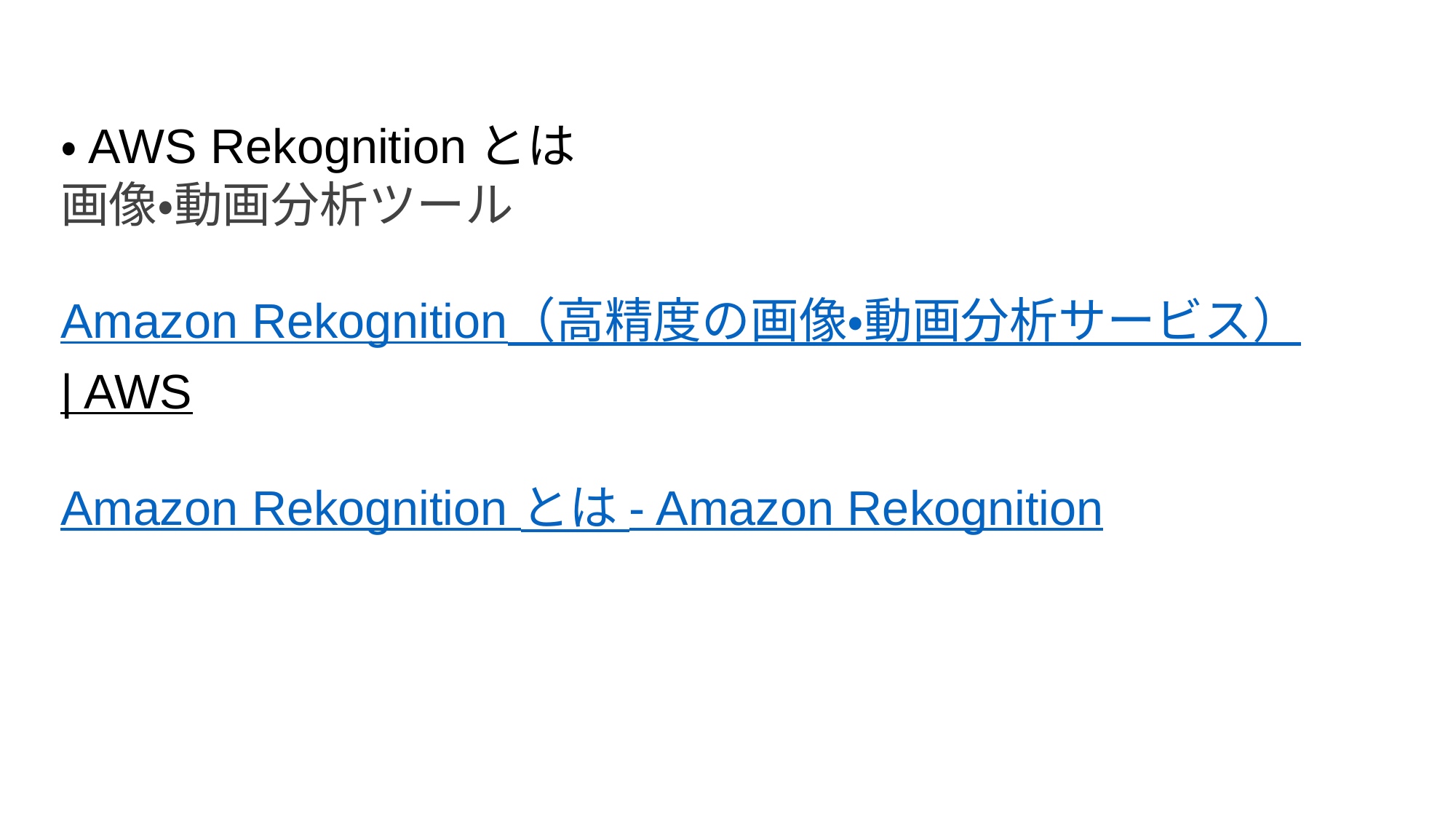

・AWS Rekognitionとは
画像・動画分析ツール
Amazon Rekognition（高精度の画像・動画分析サービス）| AWS
Amazon Rekognition とは - Amazon Rekognition